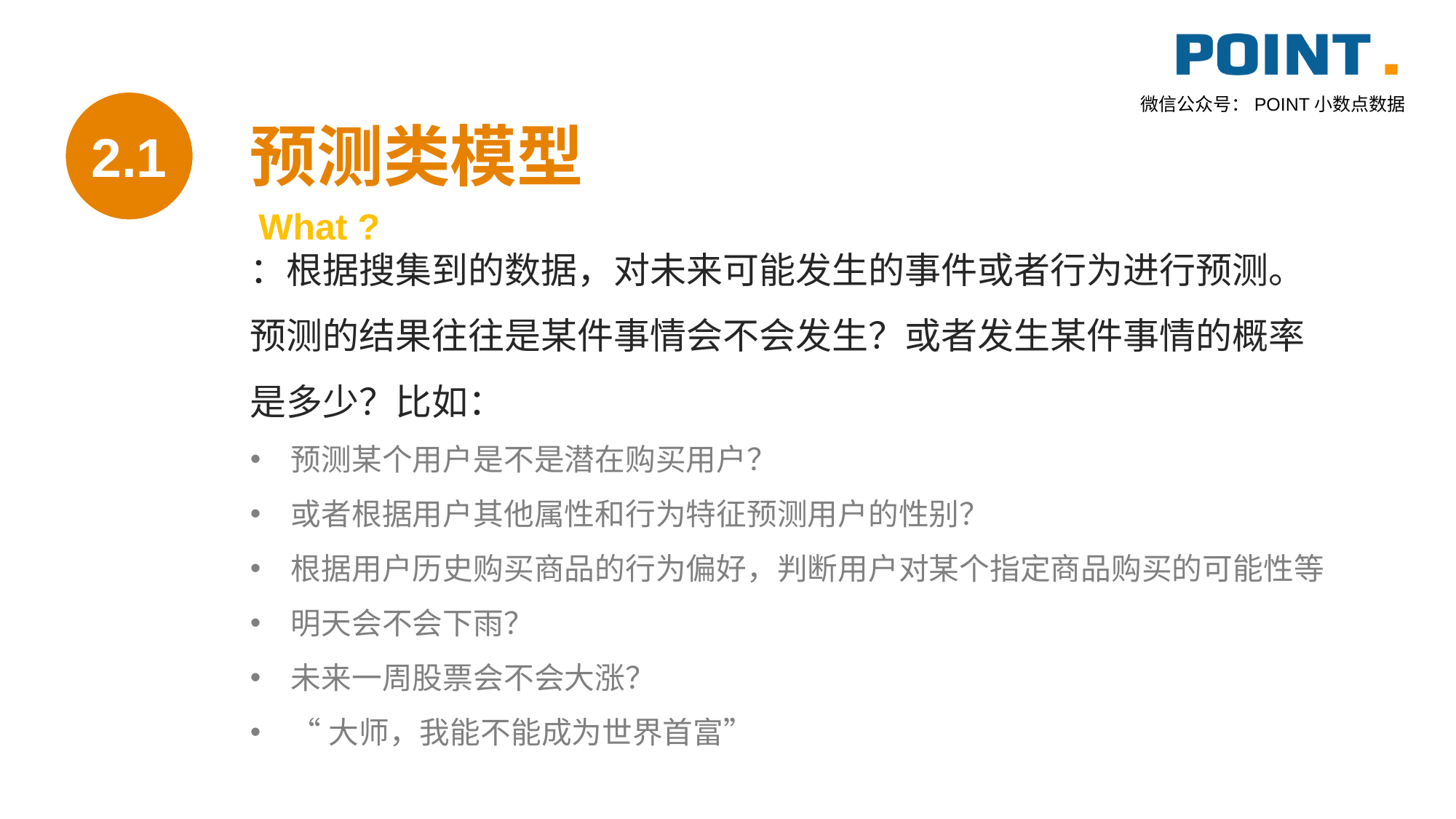

2.1
预测类模型
What ?
：根据搜集到的数据，对未来可能发生的事件或者行为进行预测。预测的结果往往是某件事情会不会发生？或者发生某件事情的概率是多少？比如：
预测某个用户是不是潜在购买用户？
或者根据用户其他属性和行为特征预测用户的性别？
根据用户历史购买商品的行为偏好，判断用户对某个指定商品购买的可能性等
明天会不会下雨？
未来一周股票会不会大涨？
“大师，我能不能成为世界首富”